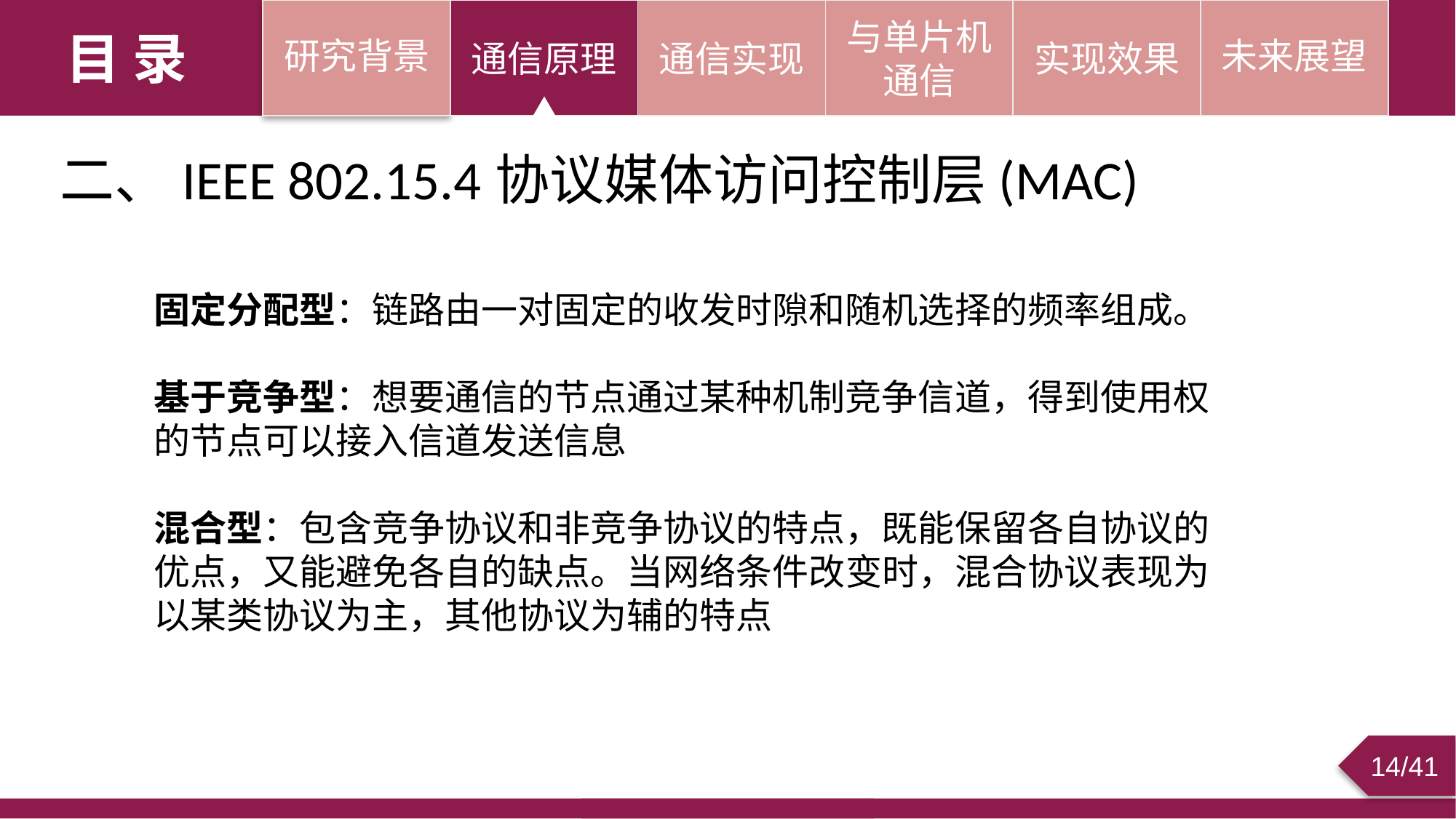

研究背景
通信原理
通信实现
与单片机通信
实现效果
未来展望

目 录

二、IEEE 802.15.4协议媒体访问控制层(MAC)
固定分配型：链路由一对固定的收发时隙和随机选择的频率组成。

基于竞争型：想要通信的节点通过某种机制竞争信道，得到使用权的节点可以接入信道发送信息

混合型：包含竞争协议和非竞争协议的特点，既能保留各自协议的优点，又能避免各自的缺点。当网络条件改变时，混合协议表现为以某类协议为主，其他协议为辅的特点
14/41